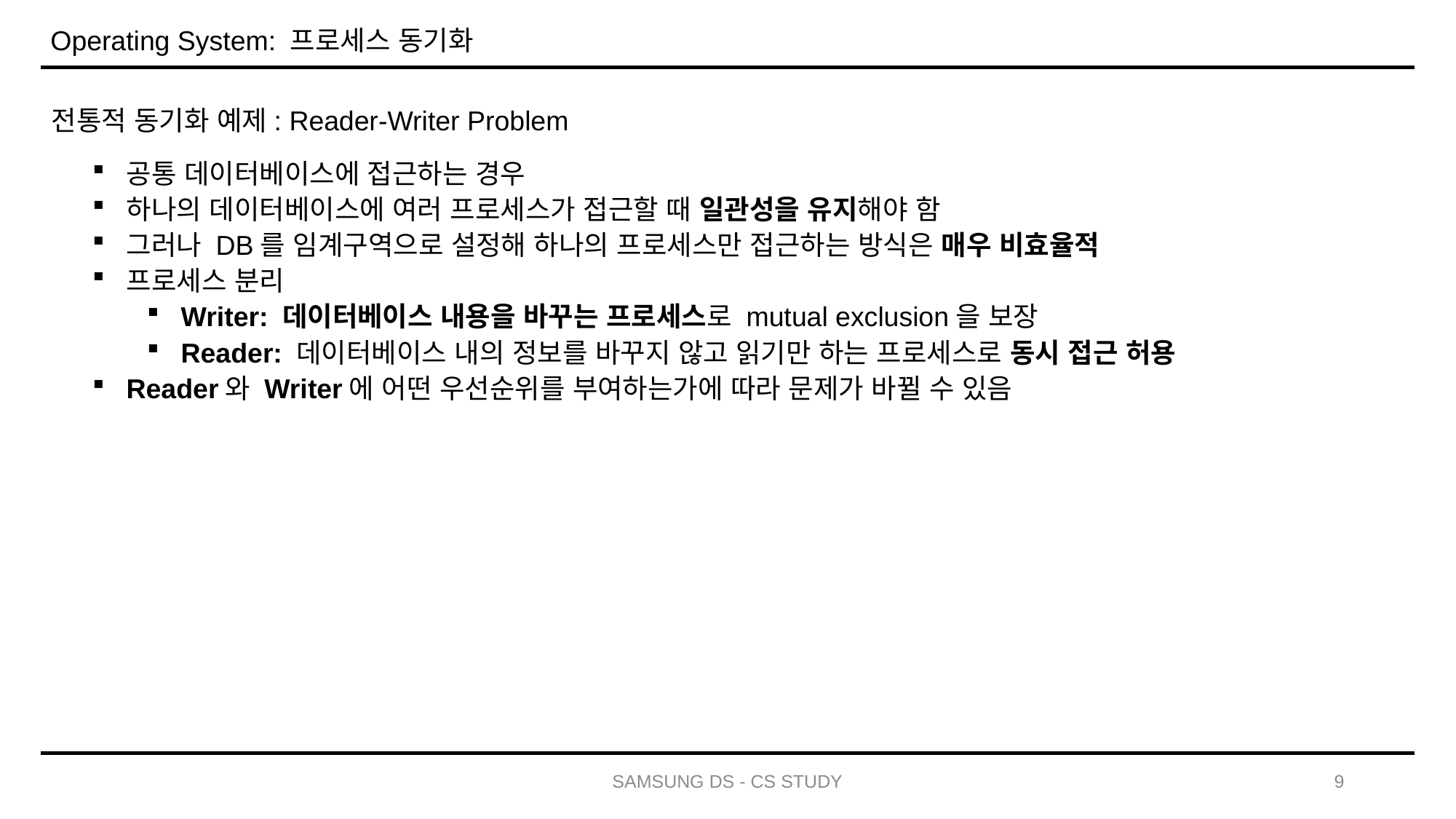

Operating System: 프로세스 동기화
전통적 동기화 예제: Reader-Writer Problem
공통 데이터베이스에 접근하는 경우
하나의 데이터베이스에 여러 프로세스가 접근할 때 일관성을 유지해야 함
그러나 DB를 임계구역으로 설정해 하나의 프로세스만 접근하는 방식은 매우 비효율적
프로세스 분리
Writer: 데이터베이스 내용을 바꾸는 프로세스로 mutual exclusion을 보장
Reader: 데이터베이스 내의 정보를 바꾸지 않고 읽기만 하는 프로세스로 동시 접근 허용
Reader와 Writer에 어떤 우선순위를 부여하는가에 따라 문제가 바뀔 수 있음
SAMSUNG DS - CS STUDY
9